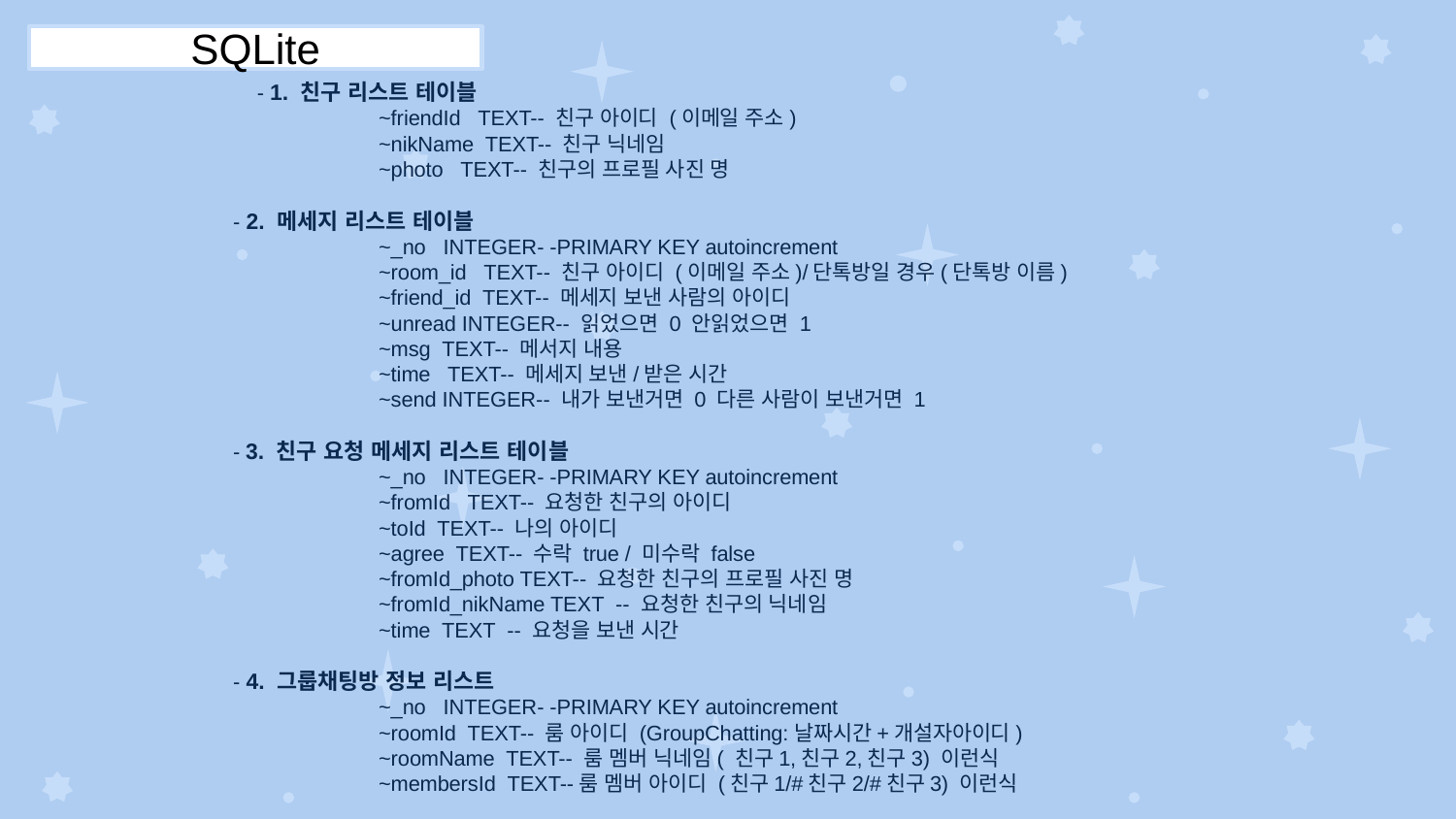

SQLite
	- 1. 친구 리스트 테이블
		~friendId   TEXT-- 친구 아이디 (이메일 주소)
		~nikName  TEXT-- 친구 닉네임
		~photo   TEXT-- 친구의 프로필 사진 명

	- 2. 메세지 리스트 테이블
		~_no   INTEGER- -PRIMARY KEY autoincrement
		~room_id   TEXT-- 친구 아이디 (이메일 주소)/단톡방일 경우(단톡방 이름)
		~friend_id  TEXT-- 메세지 보낸 사람의 아이디
		~unread INTEGER-- 읽었으면 0 안읽었으면 1
		~msg  TEXT-- 메서지 내용
		~time   TEXT-- 메세지 보낸/받은 시간
		~send INTEGER-- 내가 보낸거면 0 다른 사람이 보낸거면 1

	- 3. 친구 요청 메세지 리스트 테이블
		~_no   INTEGER- -PRIMARY KEY autoincrement
		~fromId   TEXT-- 요청한 친구의 아이디
		~toId  TEXT-- 나의 아이디
		~agree  TEXT-- 수락 true / 미수락 false
		~fromId_photo TEXT-- 요청한 친구의 프로필 사진 명
		~fromId_nikName TEXT  -- 요청한 친구의 닉네임
		~time  TEXT  -- 요청을 보낸 시간

	- 4. 그룹채팅방 정보 리스트
		~_no   INTEGER- -PRIMARY KEY autoincrement
		~roomId  TEXT-- 룸 아이디 (GroupChatting:날짜시간+개설자아이디)
		~roomName  TEXT-- 룸 멤버 닉네임( 친구1,친구2,친구3) 이런식
		~membersId  TEXT--룸 멤버 아이디 (친구1/#친구2/#친구3) 이런식